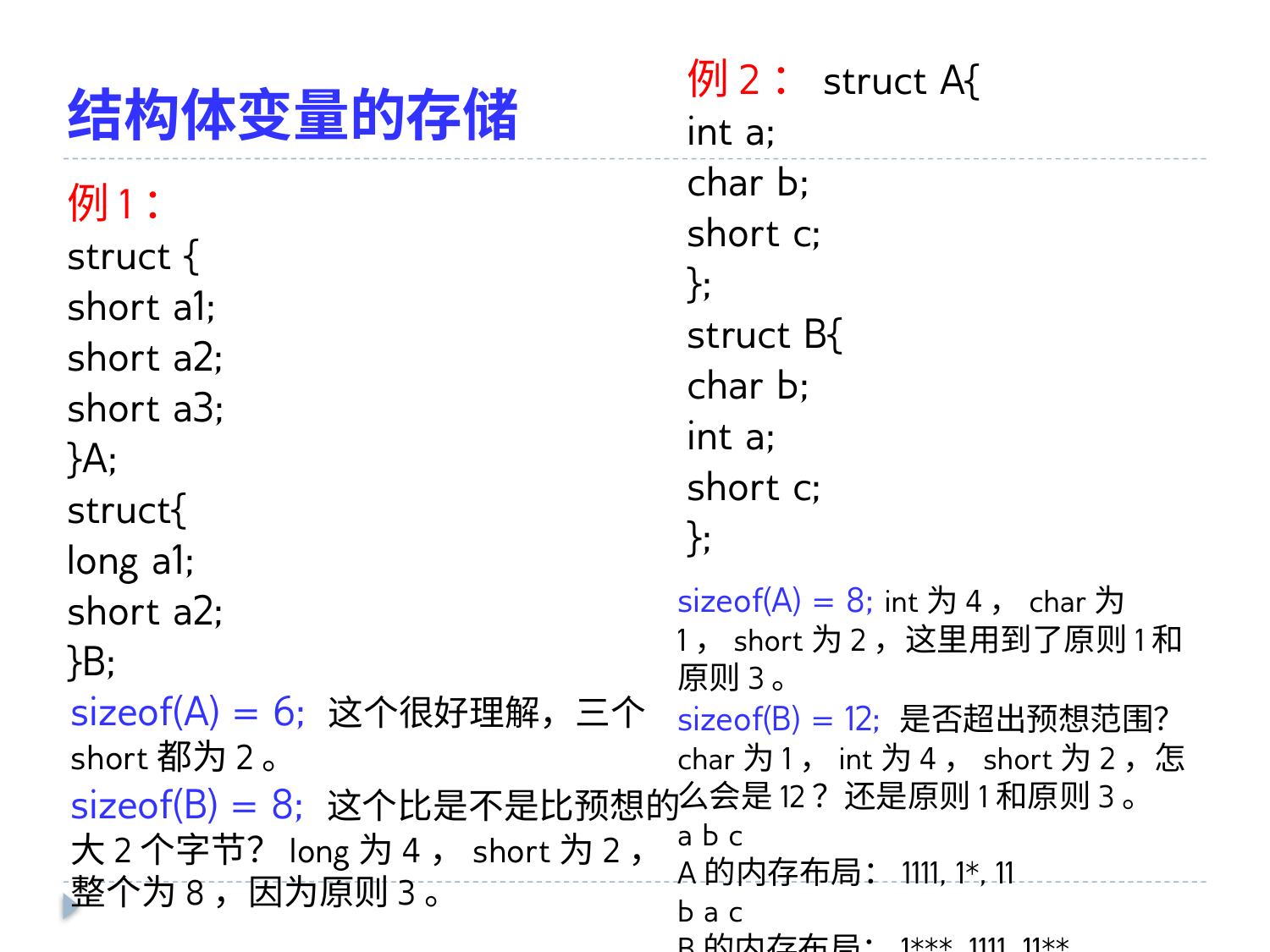

结构体变量的存储
例2：struct A{
int a;
char b;
short c;
};
struct B{
char b;
int a;
short c;
};
例1：
struct {
short a1;
short a2;
short a3;
}A;
struct{
long a1;
short a2;
}B;
sizeof(A) = 8; int为4，char为1，short为2，这里用到了原则1和原则3。
sizeof(B) = 12; 是否超出预想范围？char为1，int为4，short为2，怎么会是12？还是原则1和原则3。
a b c
A的内存布局：1111, 1*, 11
b a c
B的内存布局：1***, 1111, 11**
sizeof(A) = 6; 这个很好理解，三个short都为2。
sizeof(B) = 8; 这个比是不是比预想的大2个字节？long为4，short为2，整个为8，因为原则3。